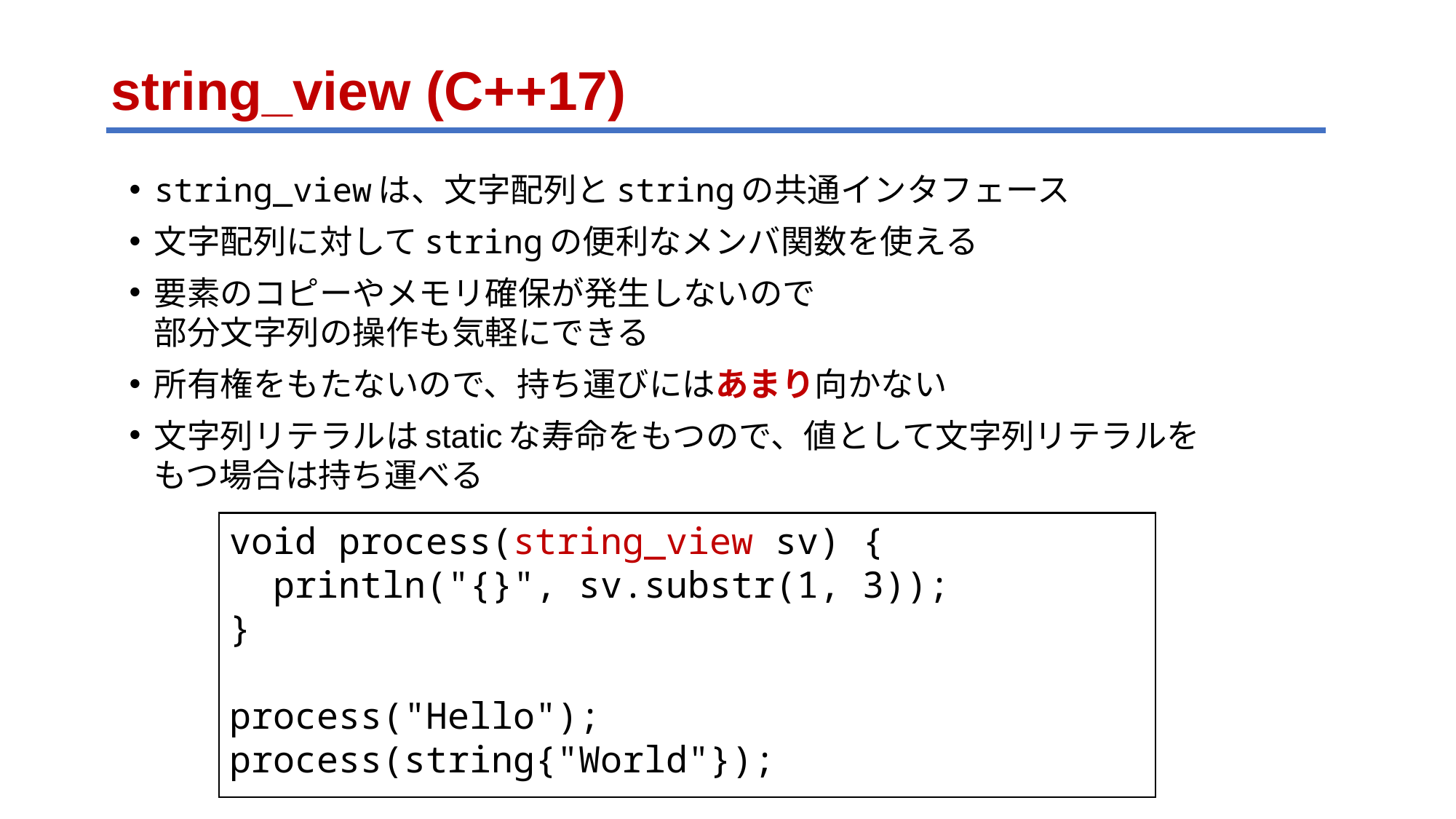

# string_view (C++17)
string_viewは、文字配列とstringの共通インタフェース
文字配列に対してstringの便利なメンバ関数を使える
要素のコピーやメモリ確保が発生しないので
部分文字列の操作も気軽にできる
所有権をもたないので、持ち運びにはあまり向かない
文字列リテラルはstaticな寿命をもつので、値として文字列リテラルを
もつ場合は持ち運べる
void process(string_view sv) {
  println("{}", sv.substr(1, 3));
}

process("Hello");
process(string{"World"});